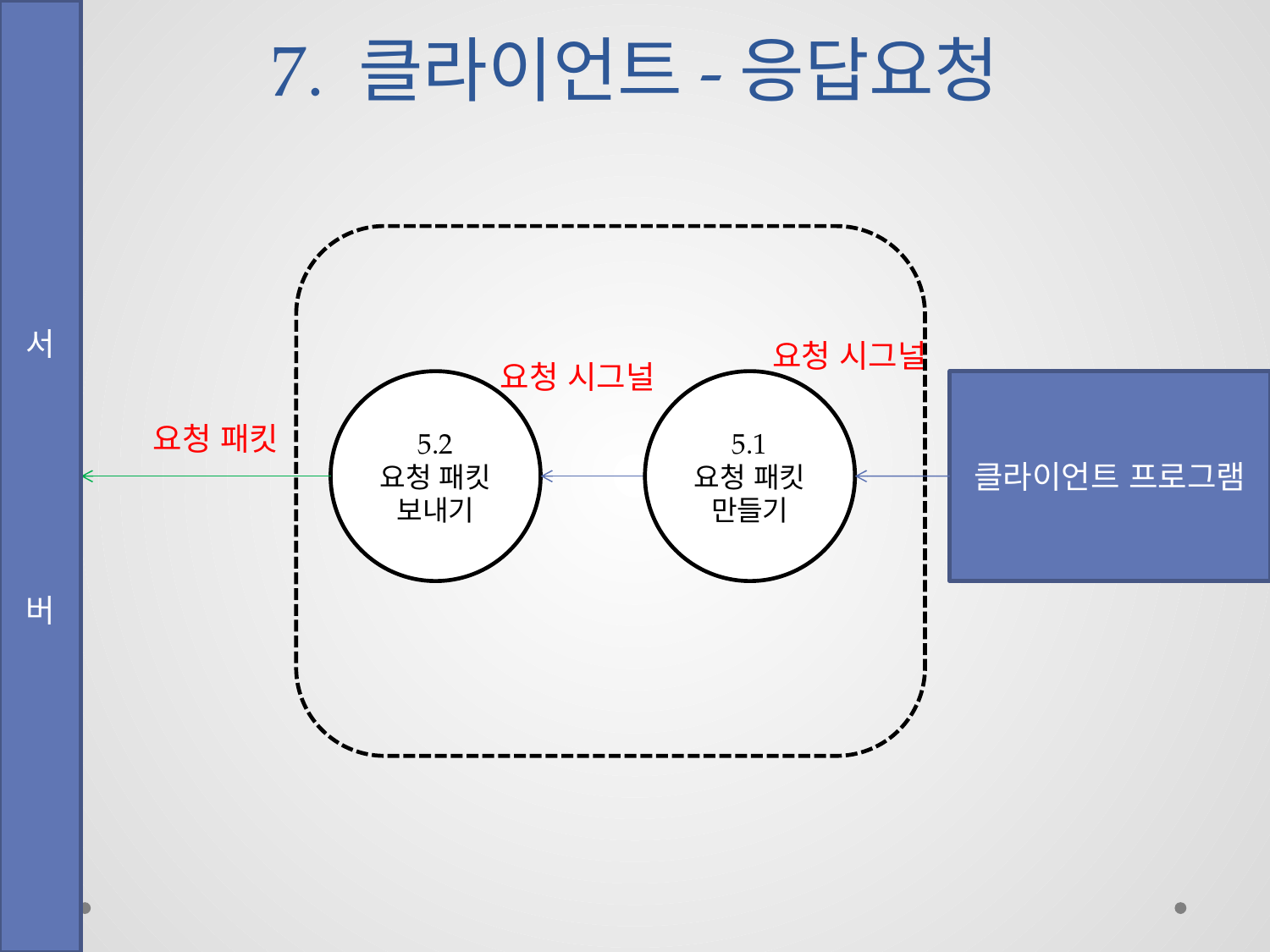

# 7. 클라이언트-응답요청
서

버

요청 시그널
요청 시그널
클라이언트 프로그램
5.2
요청 패킷 보내기
5.1
요청 패킷 만들기
요청 패킷